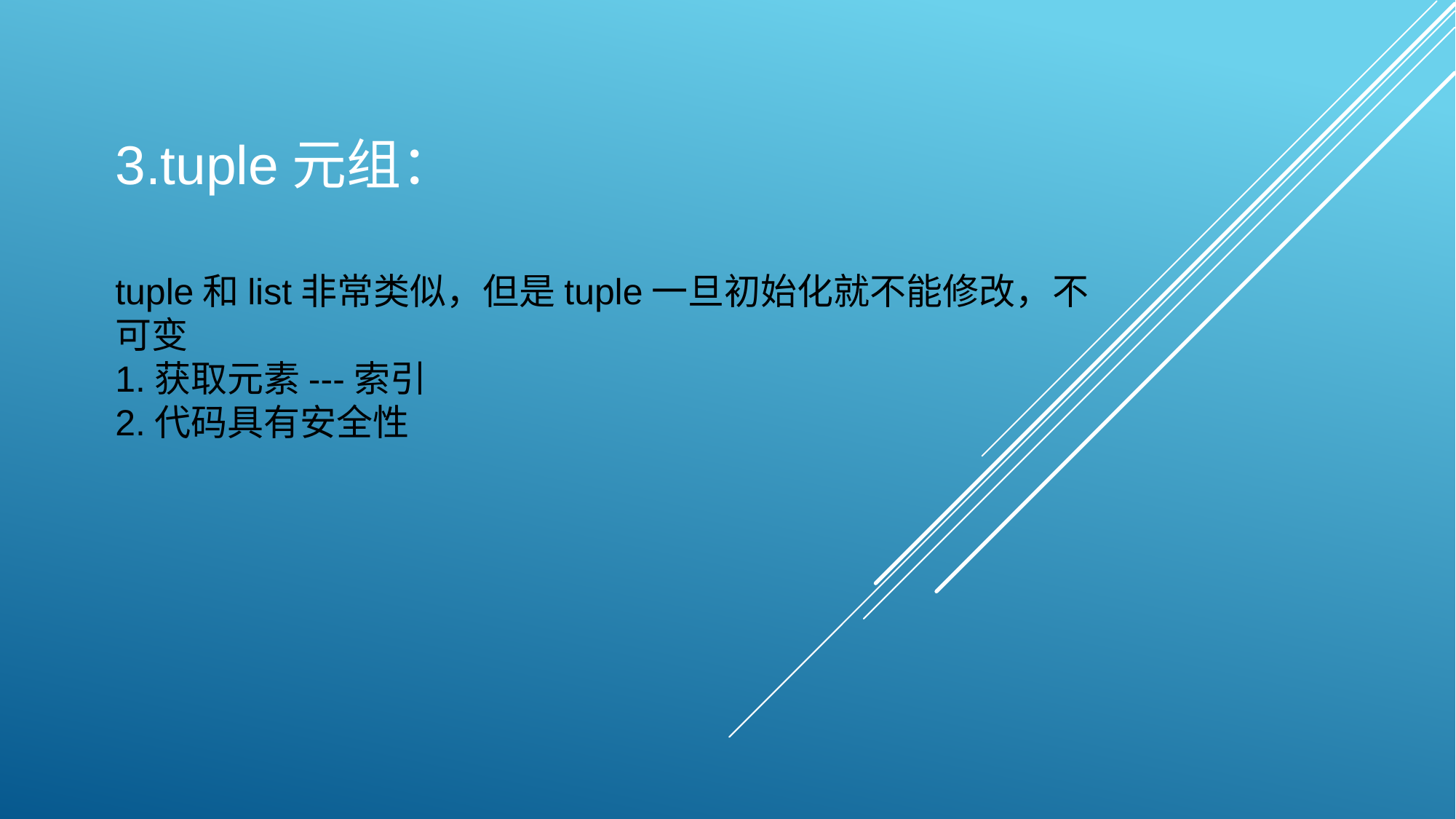

#
3.tuple元组：

tuple和list非常类似，但是tuple一旦初始化就不能修改，不可变
1.获取元素---索引
2.代码具有安全性